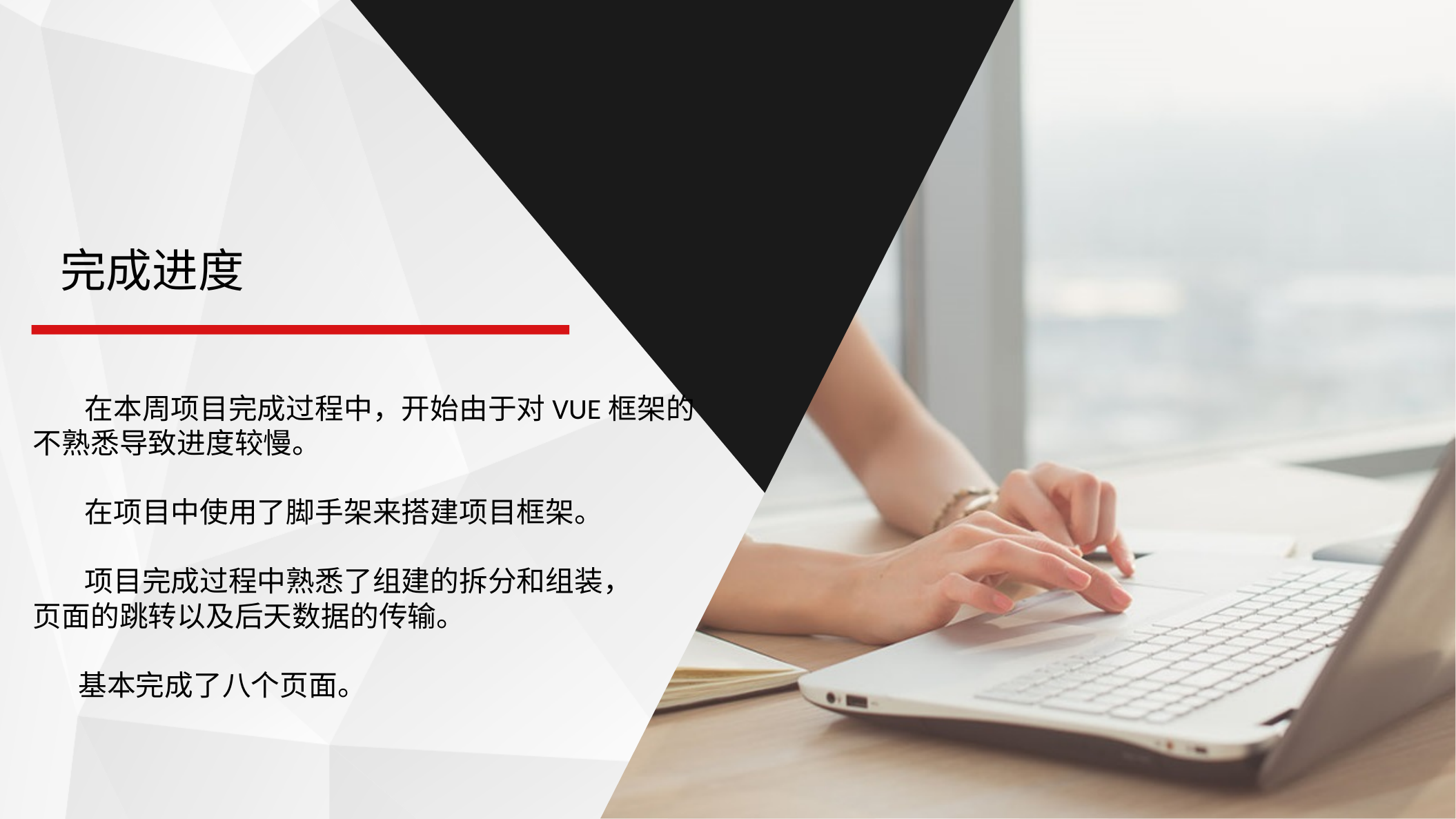

完成进度

       在本周项目完成过程中，开始由于对VUE框架的
不熟悉导致进度较慢。

       在项目中使用了脚手架来搭建项目框架。

       项目完成过程中熟悉了组建的拆分和组装，
页面的跳转以及后天数据的传输。

      基本完成了八个页面。